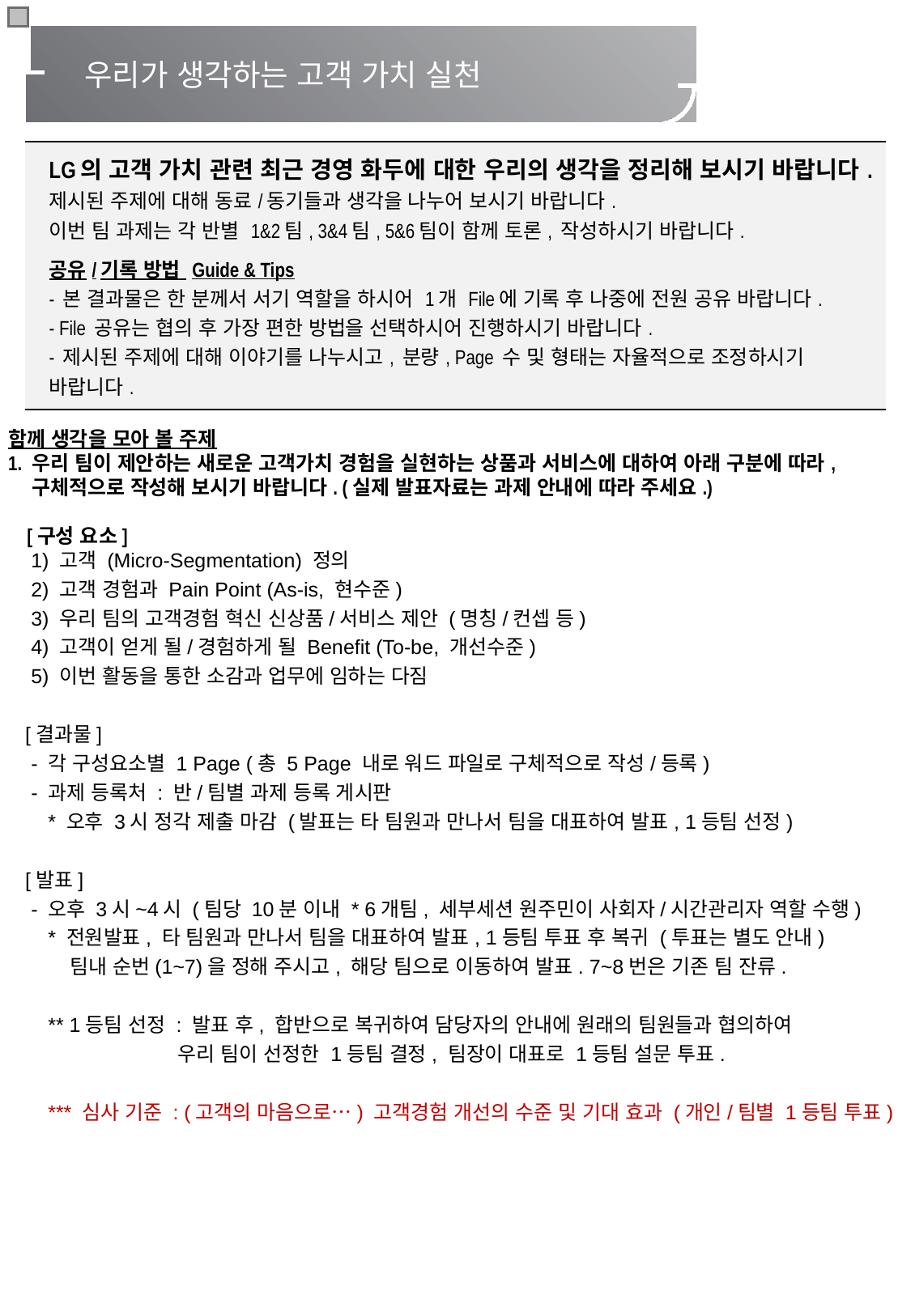

우리가 생각하는 고객 가치 실천
| LG의 고객 가치 관련 최근 경영 화두에 대한 우리의 생각을 정리해 보시기 바랍니다. 제시된 주제에 대해 동료/동기들과 생각을 나누어 보시기 바랍니다. 이번 팀 과제는 각 반별 1&2팀, 3&4팀, 5&6팀이 함께 토론, 작성하시기 바랍니다. 공유/기록 방법 Guide & Tips - 본 결과물은 한 분께서 서기 역할을 하시어 1개 File에 기록 후 나중에 전원 공유 바랍니다. - File 공유는 협의 후 가장 편한 방법을 선택하시어 진행하시기 바랍니다. - 제시된 주제에 대해 이야기를 나누시고, 분량, Page 수 및 형태는 자율적으로 조정하시기 바랍니다. |
| --- |
함께 생각을 모아 볼 주제
1. 우리 팀이 제안하는 새로운 고객가치 경험을 실현하는 상품과 서비스에 대하여 아래 구분에 따라,
    구체적으로 작성해 보시기 바랍니다. (실제 발표자료는 과제 안내에 따라 주세요.)

    [구성 요소]
    1) 고객 (Micro-Segmentation) 정의
    2) 고객 경험과 Pain Point (As-is, 현수준)
    3) 우리 팀의 고객경험 혁신 신상품/서비스 제안 (명칭/컨셉 등)
    4) 고객이 얻게 될/경험하게 될 Benefit (To-be, 개선수준)
    5) 이번 활동을 통한 소감과 업무에 임하는 다짐

   [결과물]
    - 각 구성요소별 1 Page (총 5 Page 내로 워드 파일로 구체적으로 작성/등록)
    - 과제 등록처 : 반/팀별 과제 등록 게시판
       * 오후 3시 정각 제출 마감 (발표는 타 팀원과 만나서 팀을 대표하여 발표, 1등팀 선정)

   [발표]
    - 오후 3시~4시 (팀당 10분 이내 * 6개팀, 세부세션 원주민이 사회자/시간관리자 역할 수행)
       * 전원발표, 타 팀원과 만나서 팀을 대표하여 발표, 1등팀 투표 후 복귀 (투표는 별도 안내)
          팀내 순번(1~7)을 정해 주시고, 해당 팀으로 이동하여 발표. 7~8번은 기존 팀 잔류.

       ** 1등팀 선정 : 발표 후, 합반으로 복귀하여 담당자의 안내에 원래의 팀원들과 협의하여
                              우리 팀이 선정한 1등팀 결정, 팀장이 대표로 1등팀 설문 투표.

       *** 심사 기준 : (고객의 마음으로…) 고객경험 개선의 수준 및 기대 효과 (개인/팀별 1등팀 투표)